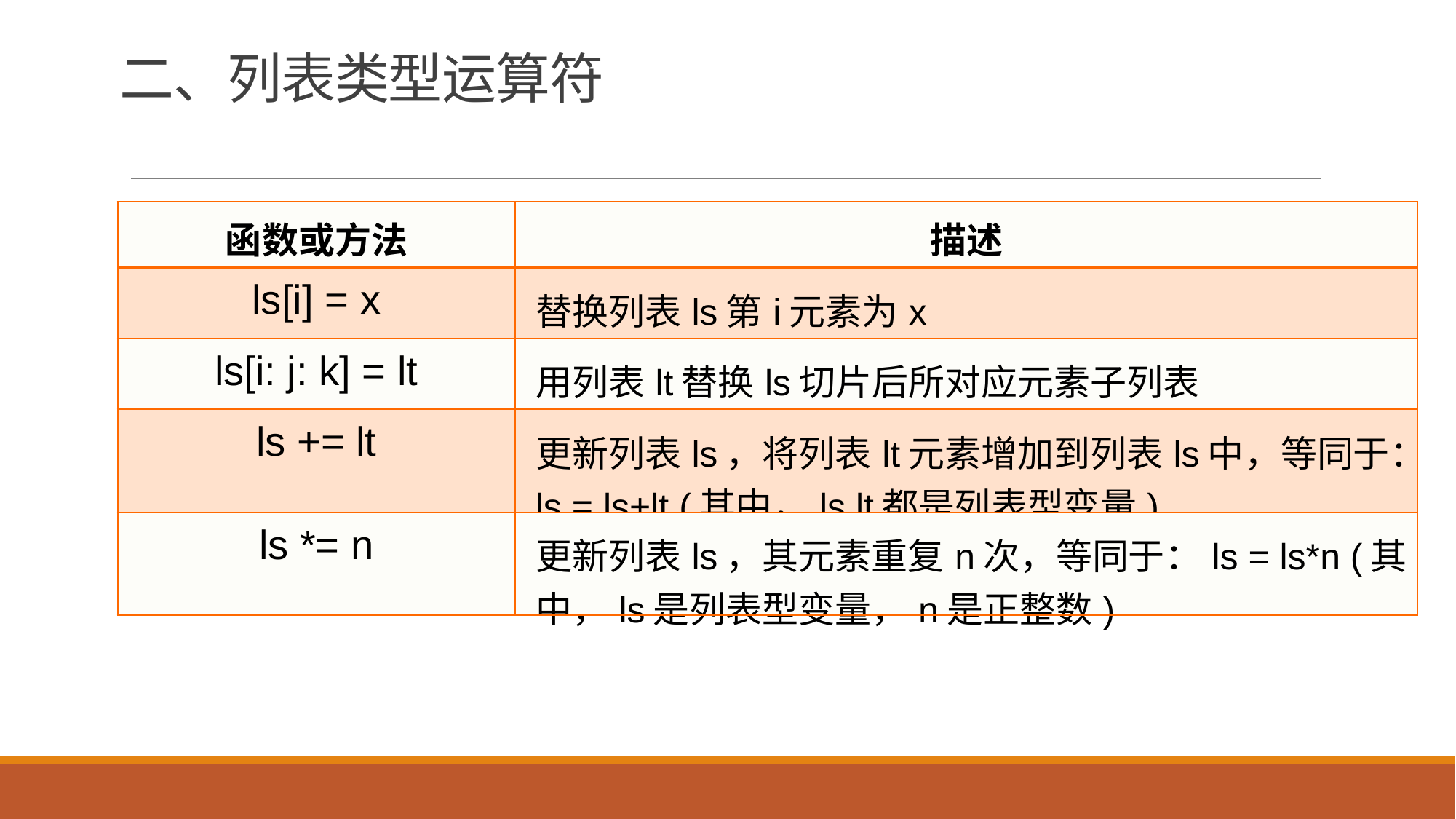

# 二、列表类型运算符
| 函数或方法 | 描述 |
| --- | --- |
| ls[i] = x | 替换列表ls第i元素为x |
| ls[i: j: k] = lt | 用列表lt替换ls切片后所对应元素子列表 |
| ls += lt | 更新列表ls，将列表lt元素增加到列表ls中，等同于：ls = ls+lt (其中，ls,lt都是列表型变量) |
| ls \*= n | 更新列表ls，其元素重复n次，等同于：ls = ls\*n (其中，ls是列表型变量，n是正整数) |